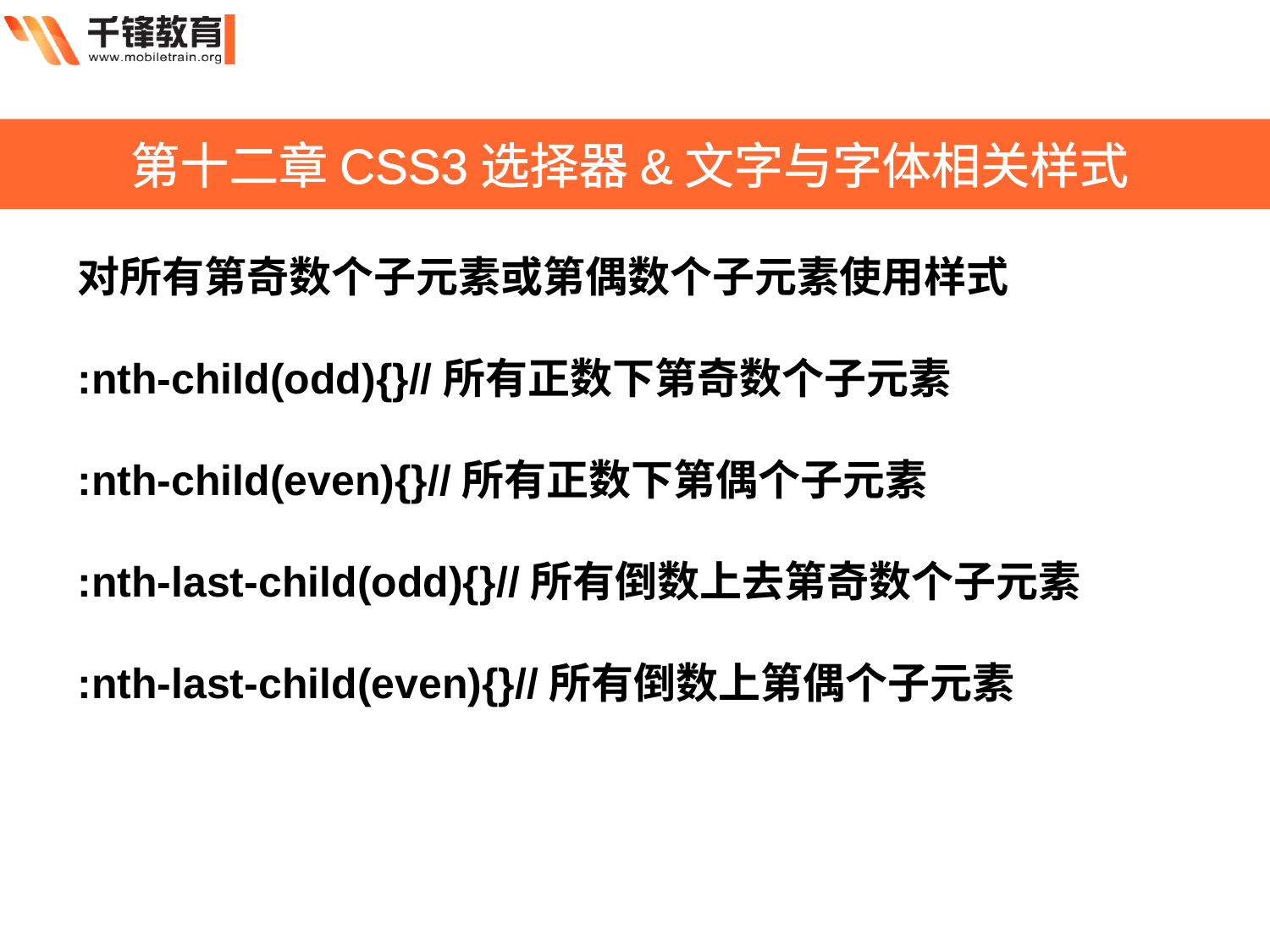

第十二章CSS3选择器&文字与字体相关样式
对所有第奇数个子元素或第偶数个子元素使用样式

:nth-child(odd){}//所有正数下第奇数个子元素

:nth-child(even){}//所有正数下第偶个子元素

:nth-last-child(odd){}//所有倒数上去第奇数个子元素

:nth-last-child(even){}//所有倒数上第偶个子元素